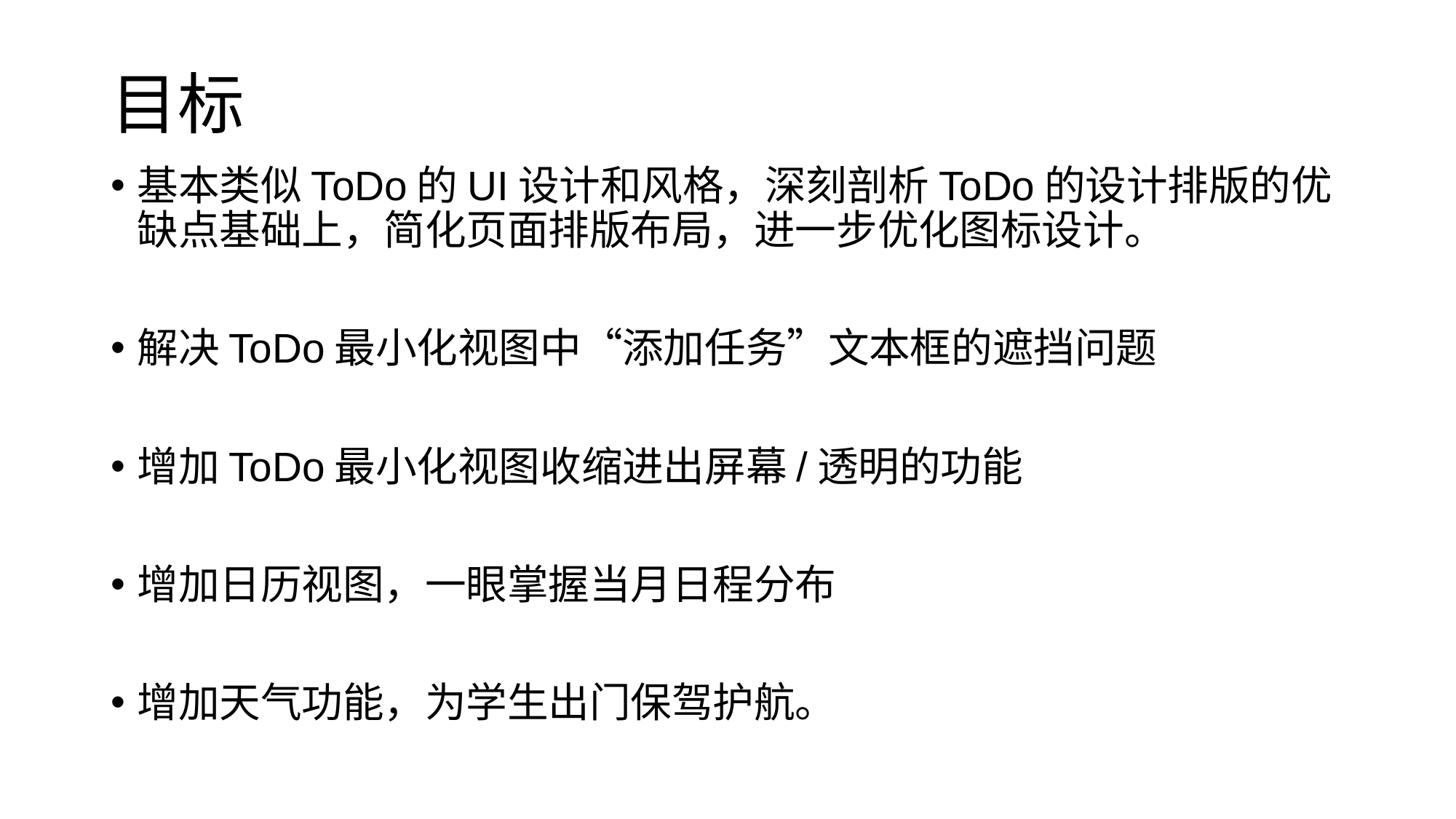

# 目标
基本类似ToDo的UI设计和风格，深刻剖析ToDo的设计排版的优缺点基础上，简化页面排版布局，进一步优化图标设计。

解决ToDo最小化视图中“添加任务”文本框的遮挡问题

增加ToDo最小化视图收缩进出屏幕/透明的功能

增加日历视图，一眼掌握当月日程分布

增加天气功能，为学生出门保驾护航。